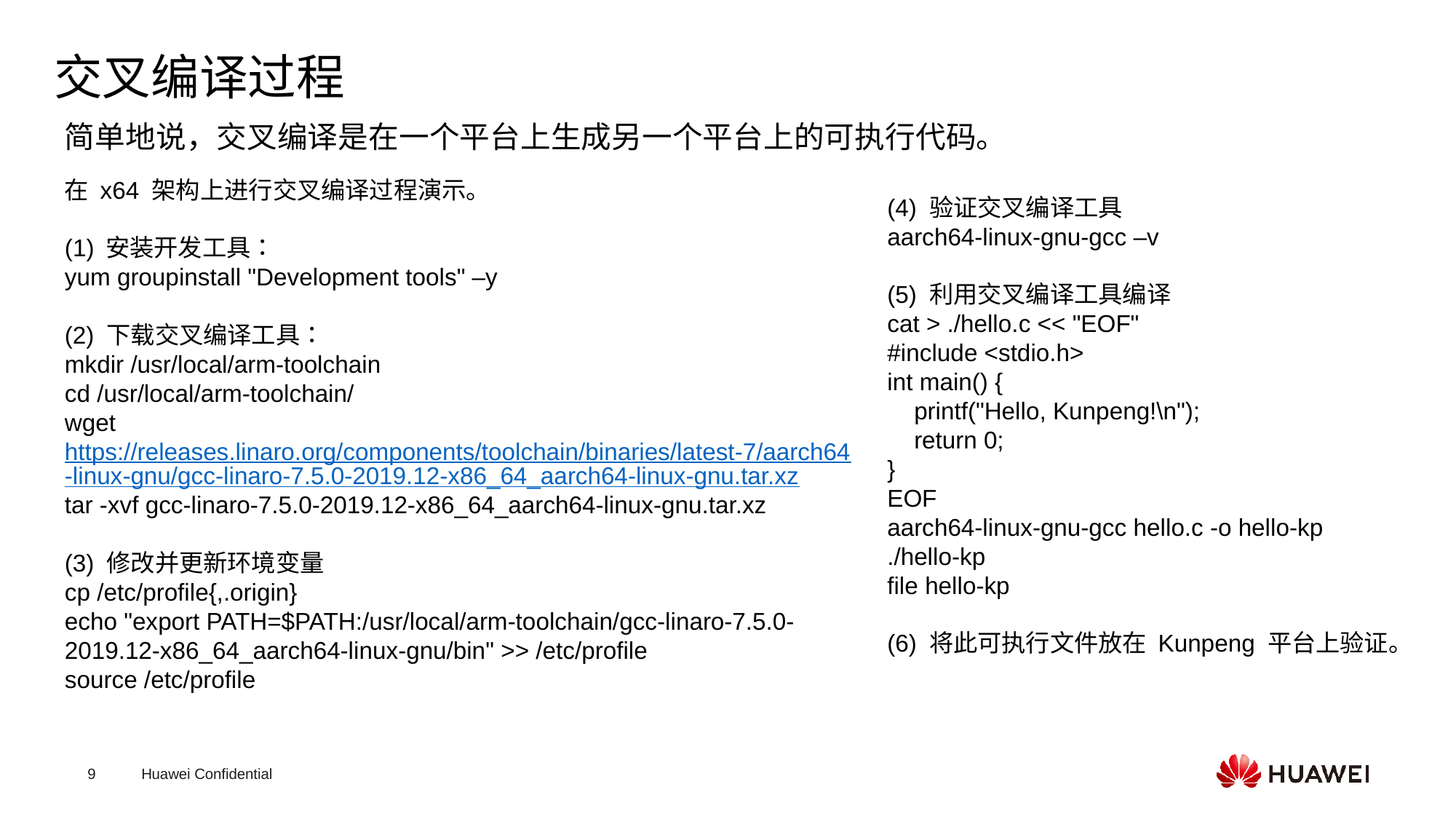

# 交叉编译过程
简单地说，交叉编译是在一个平台上生成另一个平台上的可执行代码。
在 x64 架构上进行交叉编译过程演示。

安装开发工具：
yum groupinstall "Development tools" –y

(2) 下载交叉编译工具：
mkdir /usr/local/arm-toolchain
cd /usr/local/arm-toolchain/
wget https://releases.linaro.org/components/toolchain/binaries/latest-7/aarch64-linux-gnu/gcc-linaro-7.5.0-2019.12-x86_64_aarch64-linux-gnu.tar.xz
tar -xvf gcc-linaro-7.5.0-2019.12-x86_64_aarch64-linux-gnu.tar.xz

(3) 修改并更新环境变量
cp /etc/profile{,.origin}
echo "export PATH=$PATH:/usr/local/arm-toolchain/gcc-linaro-7.5.0-2019.12-x86_64_aarch64-linux-gnu/bin" >> /etc/profile
source /etc/profile

(4) 验证交叉编译工具
aarch64-linux-gnu-gcc –v

(5) 利用交叉编译工具编译
cat > ./hello.c << "EOF"
#include <stdio.h>
int main() {
    printf("Hello, Kunpeng!\n");
    return 0;
}
EOF
aarch64-linux-gnu-gcc hello.c -o hello-kp
./hello-kp
file hello-kp

(6) 将此可执行文件放在 Kunpeng 平台上验证。